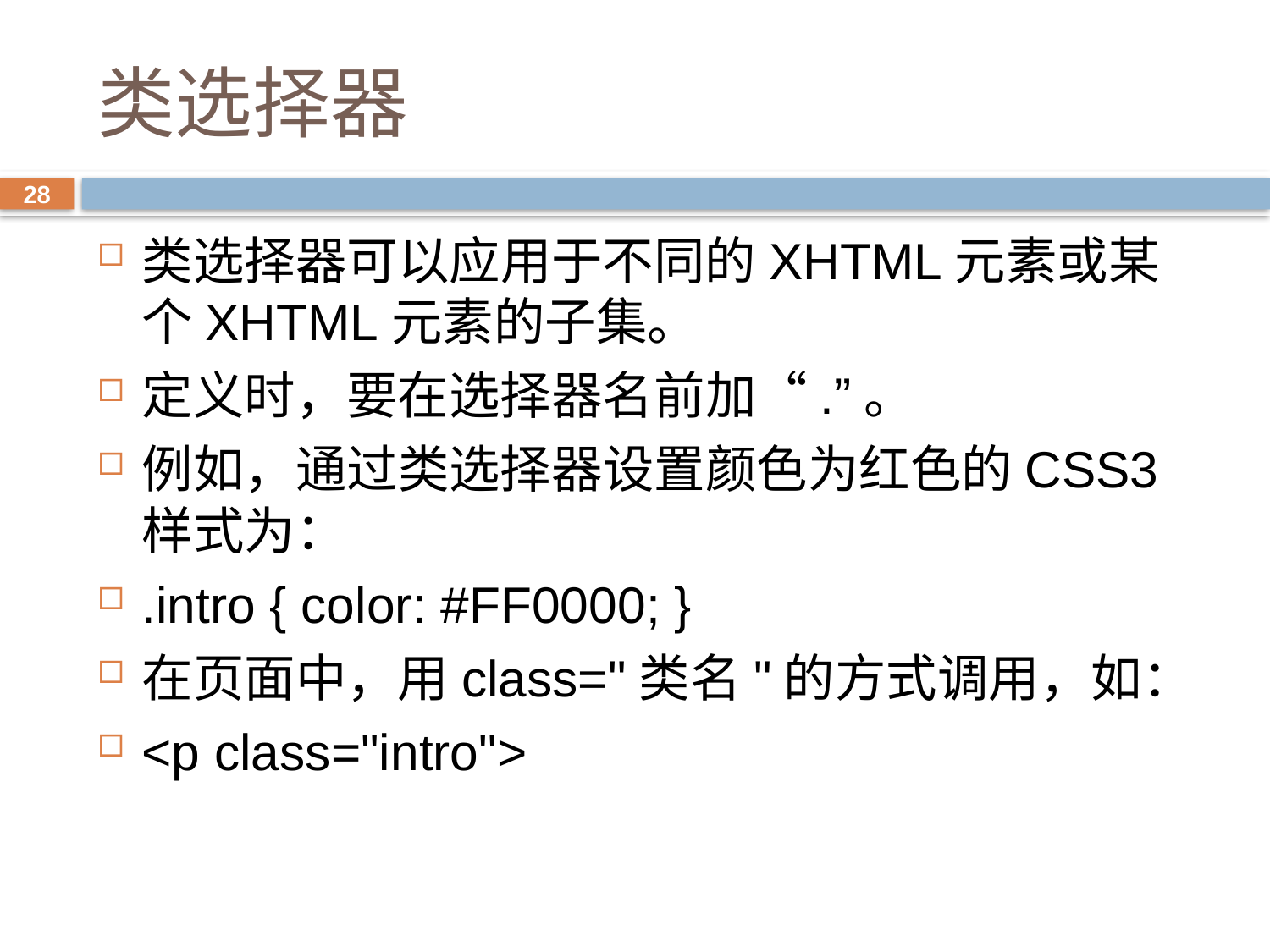

# 类选择器
28
类选择器可以应用于不同的XHTML元素或某个XHTML元素的子集。
定义时，要在选择器名前加“.”。
例如，通过类选择器设置颜色为红色的CSS3样式为：
.intro { color: #FF0000; }
在页面中，用class="类名"的方式调用，如：
<p class="intro">